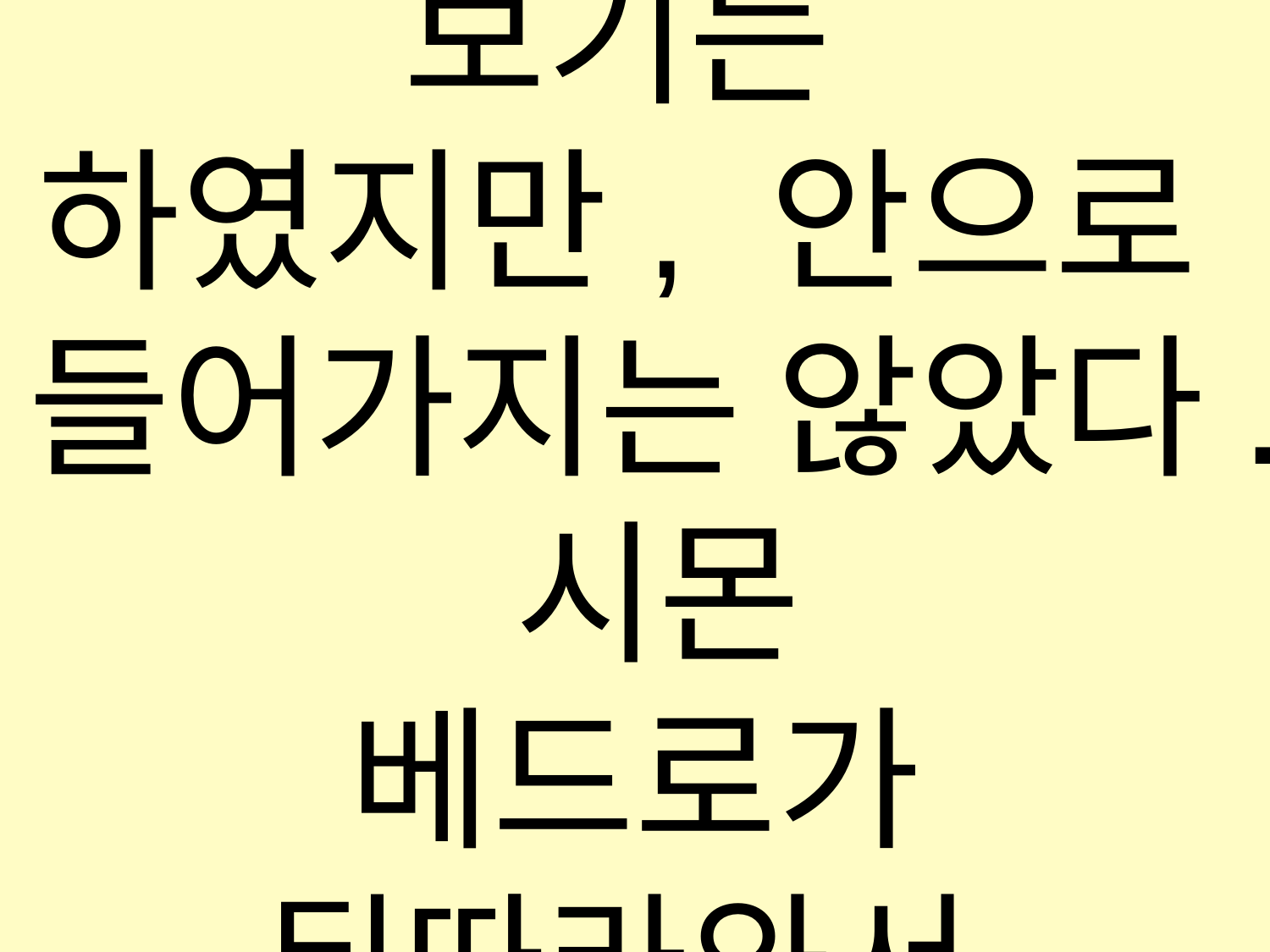

놓여 있는 것을 보기는
하였지만, 안으로
들어가지는 않았다. 시몬
베드로가 뒤따라와서
무덤으로 들어가